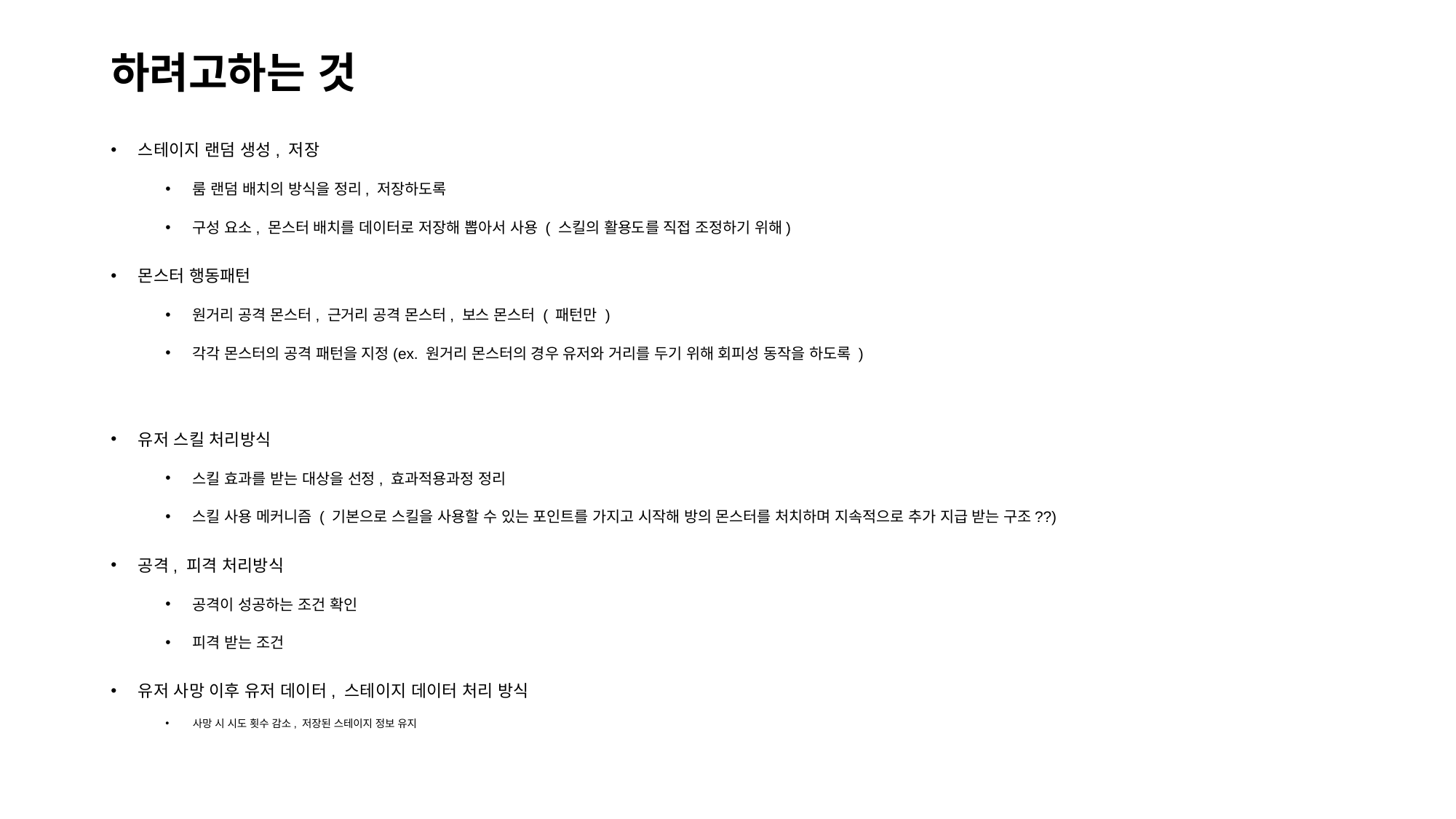

# 하려고하는 것
스테이지 랜덤 생성, 저장
룸 랜덤 배치의 방식을 정리, 저장하도록
구성 요소, 몬스터 배치를 데이터로 저장해 뽑아서 사용 ( 스킬의 활용도를 직접 조정하기 위해)
몬스터 행동패턴
원거리 공격 몬스터, 근거리 공격 몬스터, 보스 몬스터 ( 패턴만 )
각각 몬스터의 공격 패턴을 지정(ex. 원거리 몬스터의 경우 유저와 거리를 두기 위해 회피성 동작을 하도록 )

유저 스킬 처리방식
스킬 효과를 받는 대상을 선정, 효과적용과정 정리
스킬 사용 메커니즘 ( 기본으로 스킬을 사용할 수 있는 포인트를 가지고 시작해 방의 몬스터를 처치하며 지속적으로 추가 지급 받는 구조??)
공격, 피격 처리방식
공격이 성공하는 조건 확인
피격 받는 조건
유저 사망 이후 유저 데이터, 스테이지 데이터 처리 방식
사망 시 시도 횟수 감소, 저장된 스테이지 정보 유지